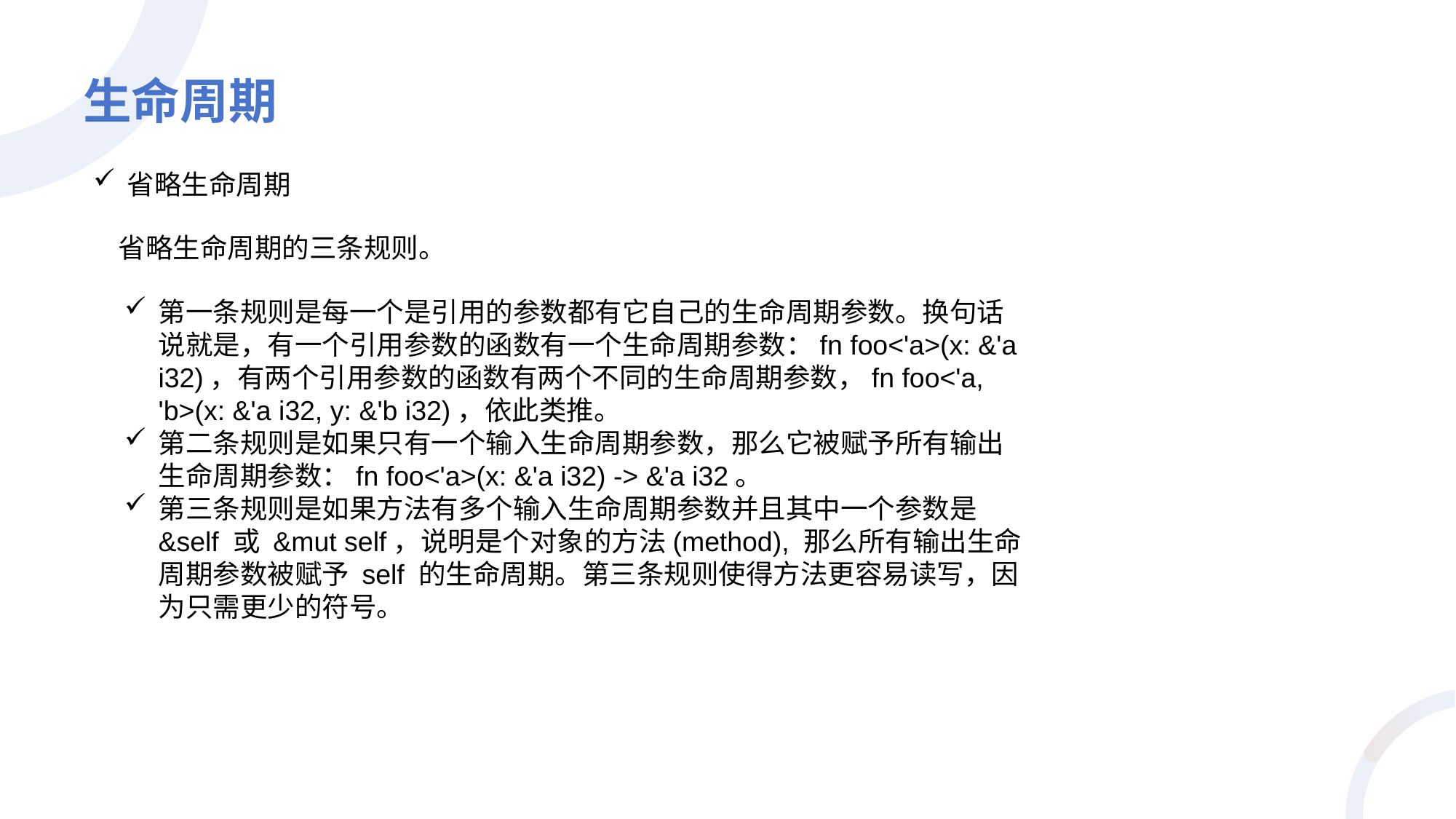

# 生命周期
省略生命周期
省略生命周期的三条规则。
第一条规则是每一个是引用的参数都有它自己的生命周期参数。换句话说就是，有一个引用参数的函数有一个生命周期参数：fn foo<'a>(x: &'a i32)，有两个引用参数的函数有两个不同的生命周期参数，fn foo<'a, 'b>(x: &'a i32, y: &'b i32)，依此类推。
第二条规则是如果只有一个输入生命周期参数，那么它被赋予所有输出生命周期参数：fn foo<'a>(x: &'a i32) -> &'a i32。
第三条规则是如果方法有多个输入生命周期参数并且其中一个参数是 &self 或 &mut self，说明是个对象的方法(method), 那么所有输出生命周期参数被赋予 self 的生命周期。第三条规则使得方法更容易读写，因为只需更少的符号。